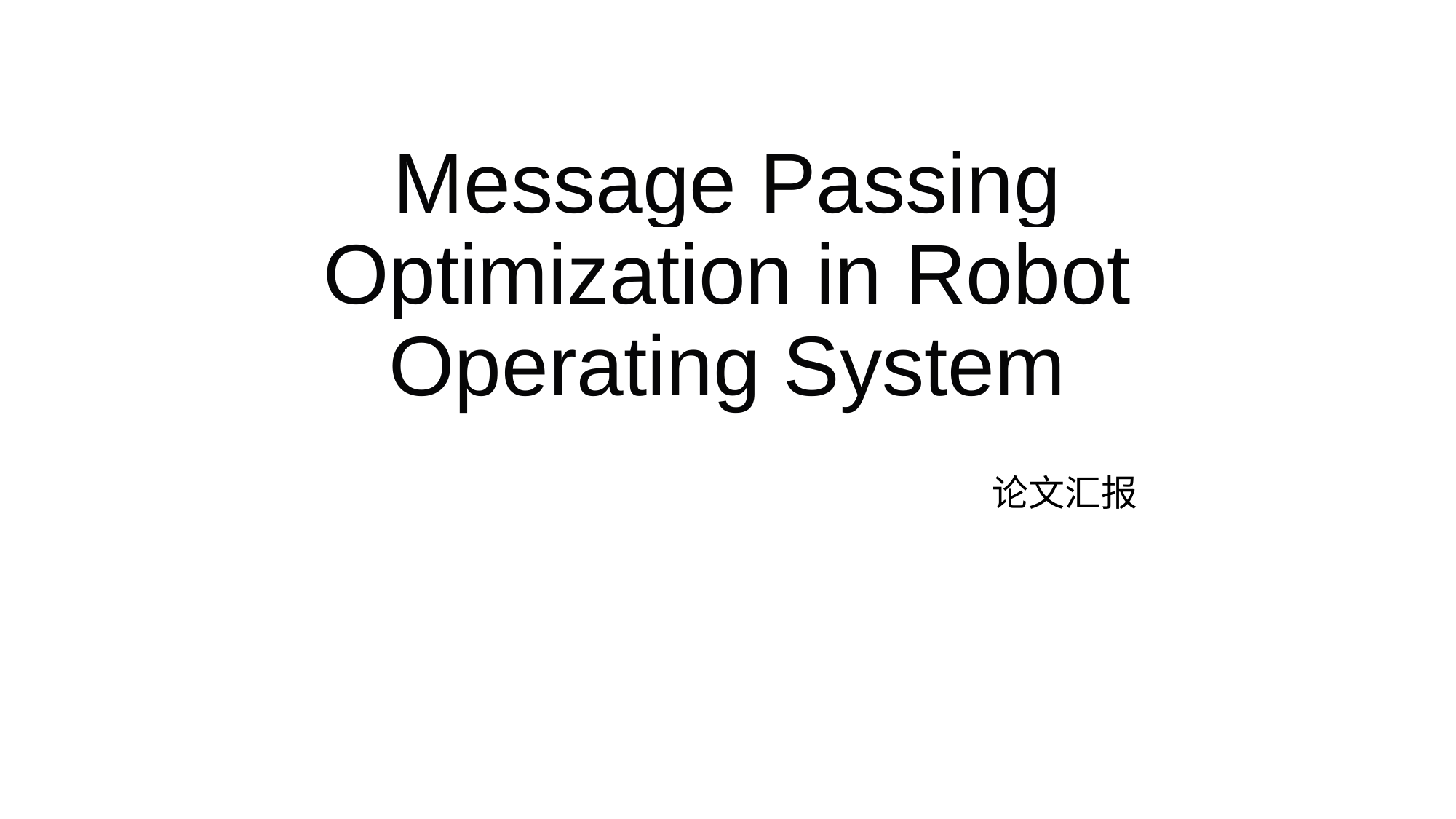

# Message Passing Optimization in Robot Operating System
论文汇报